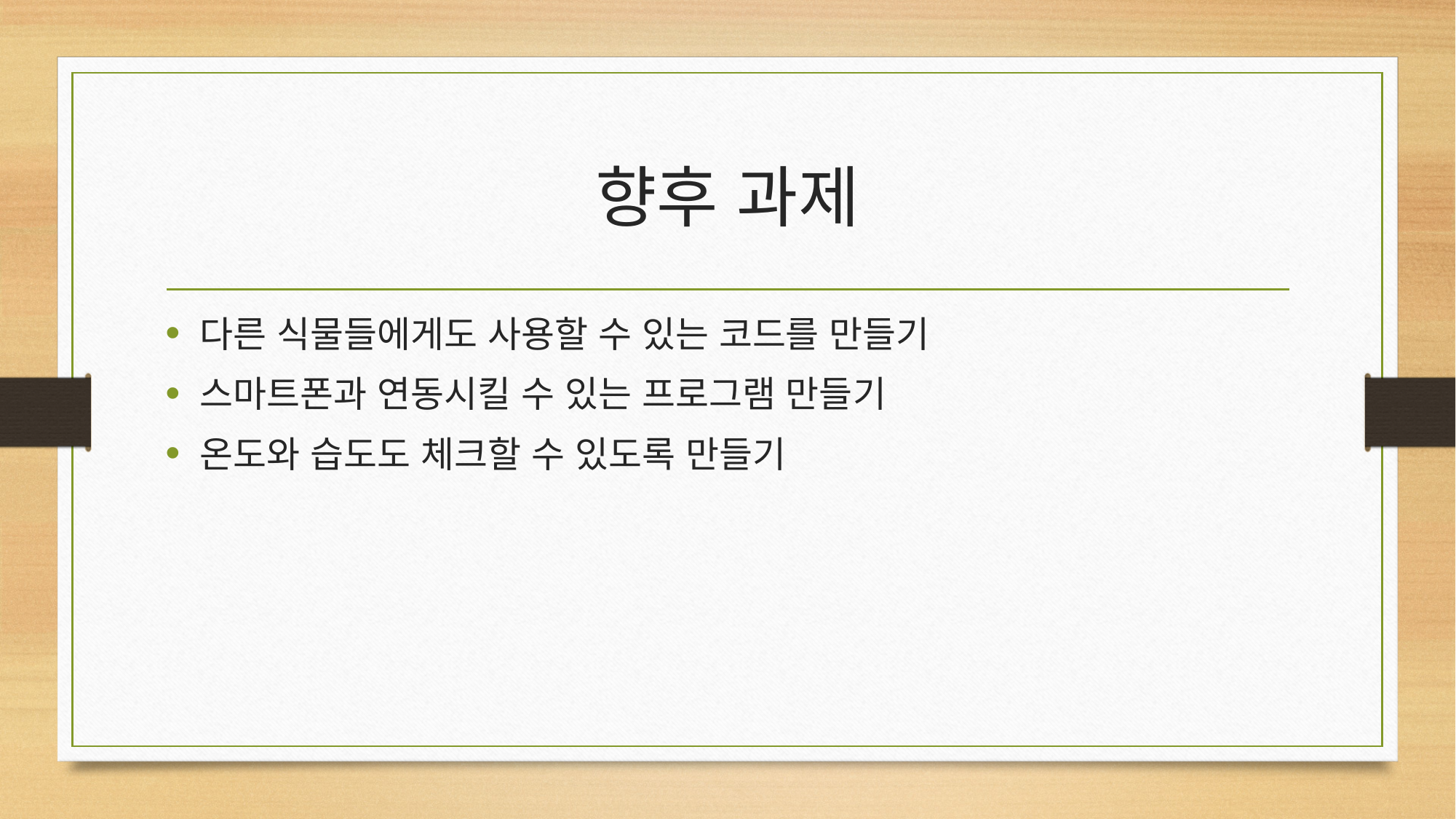

# 향후 과제
다른 식물들에게도 사용할 수 있는 코드를 만들기
스마트폰과 연동시킬 수 있는 프로그램 만들기
온도와 습도도 체크할 수 있도록 만들기